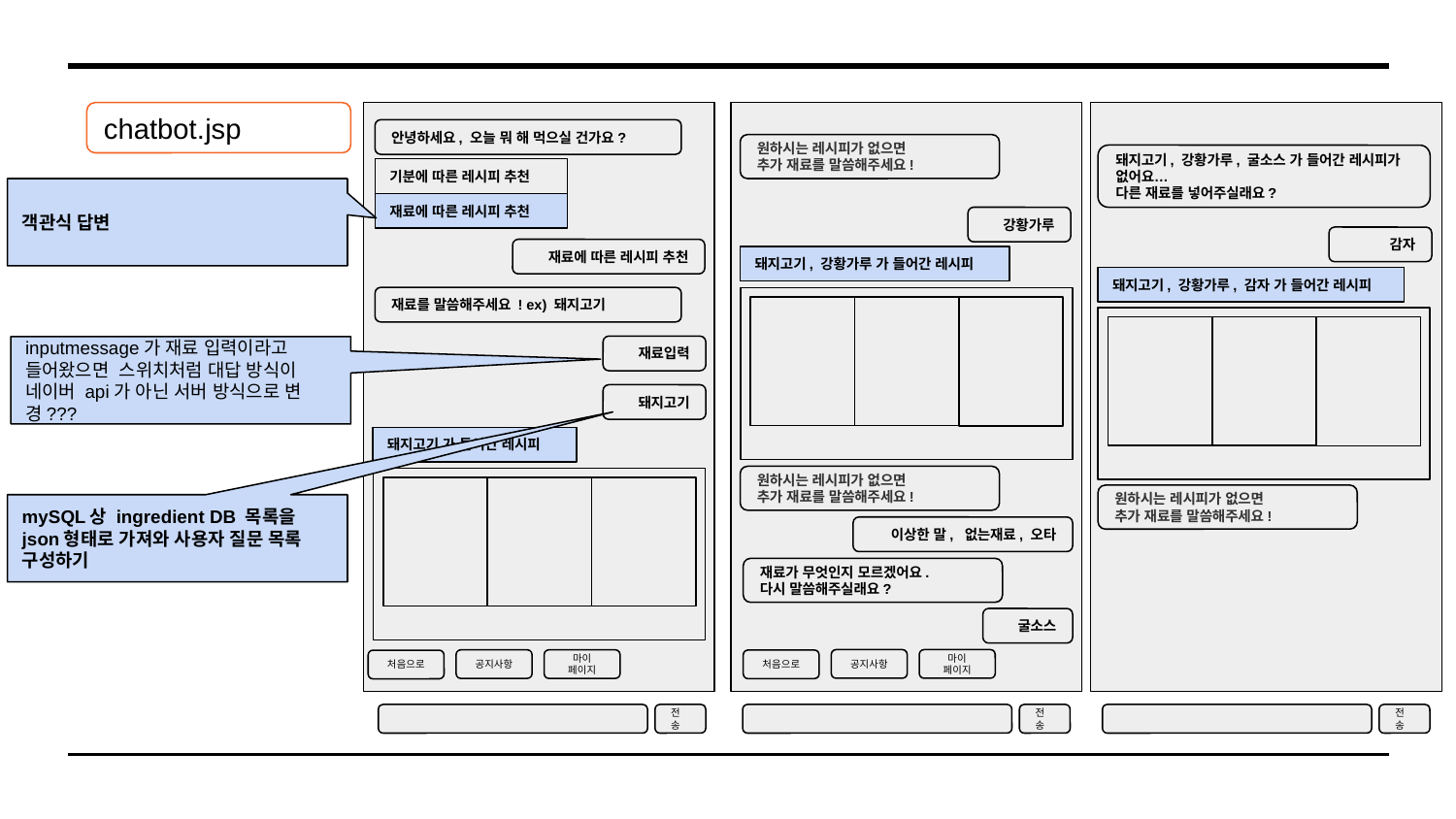

chatbot.jsp

안녕하세요, 오늘 뭐 해 먹으실 건가요?
원하시는 레시피가 없으면
추가 재료를 말씀해주세요!
돼지고기, 강황가루, 굴소스 가 들어간 레시피가 없어요…
다른 재료를 넣어주실래요?
기분에 따른 레시피 추천
객관식 답변
재료에 따른 레시피 추천
강황가루
감자
재료에 따른 레시피 추천
돼지고기, 강황가루 가 들어간 레시피
돼지고기, 강황가루, 감자 가 들어간 레시피
재료를 말씀해주세요 ! ex) 돼지고기

재료입력
inputmessage가 재료 입력이라고 들어왔으면  스위치처럼 대답 방식이 네이버 api가 아닌 서버 방식으로 변경???
돼지고기
돼지고기 가 들어간 레시피
원하시는 레시피가 없으면
추가 재료를 말씀해주세요!

원하시는 레시피가 없으면
추가 재료를 말씀해주세요!
mySQL상 ingredient DB 목록을 json형태로 가져와 사용자 질문 목록 구성하기
이상한 말,  없는재료, 오타
재료가 무엇인지 모르겠어요.
다시 말씀해주실래요?
굴소스
공지사항
마이
페이지
공지사항
마이
페이지
처음으로
처음으로

전송

전송

전송